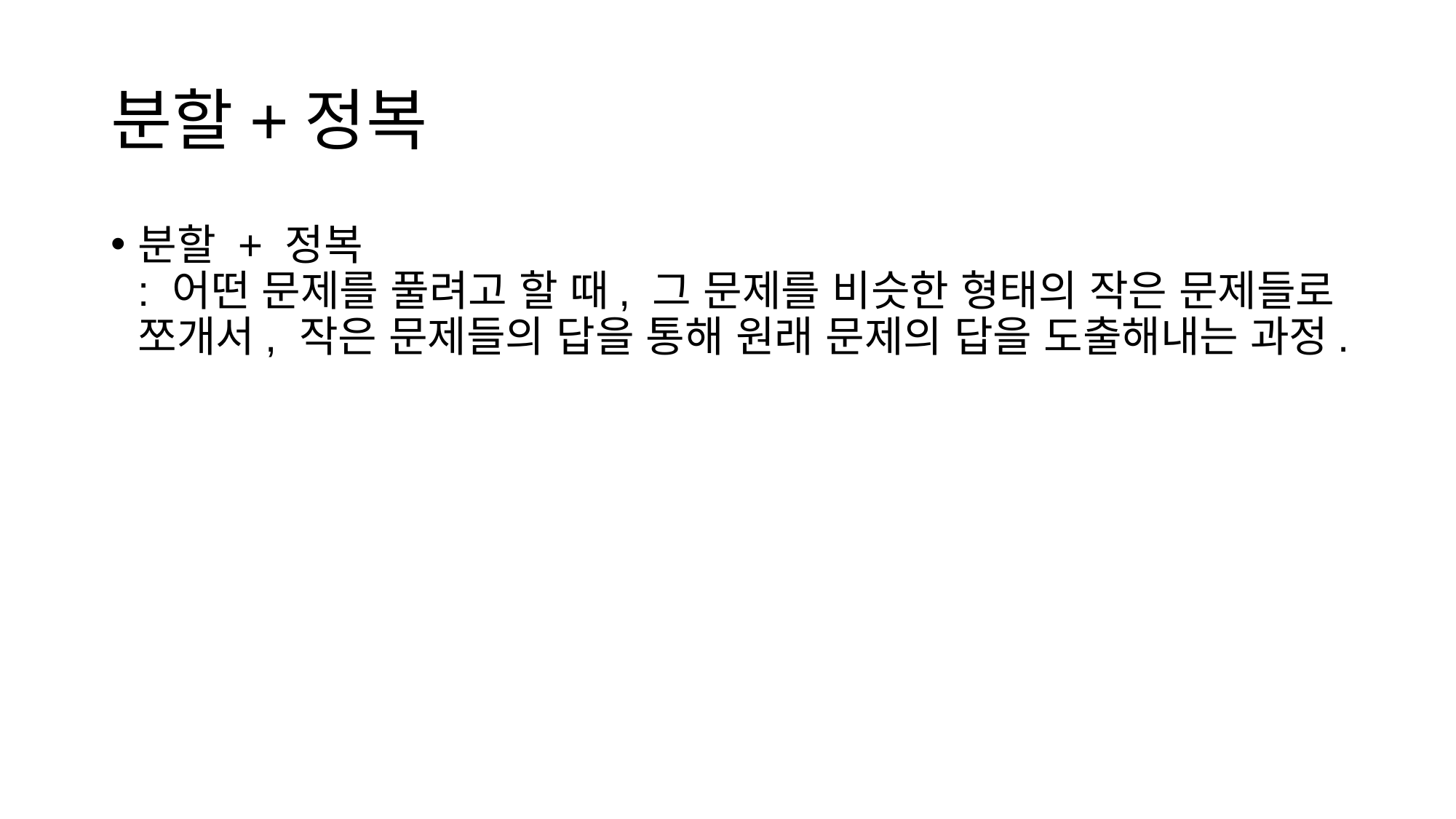

# 분할+정복
분할 + 정복
: 어떤 문제를 풀려고 할 때, 그 문제를 비슷한 형태의 작은 문제들로 쪼개서, 작은 문제들의 답을 통해 원래 문제의 답을 도출해내는 과정.